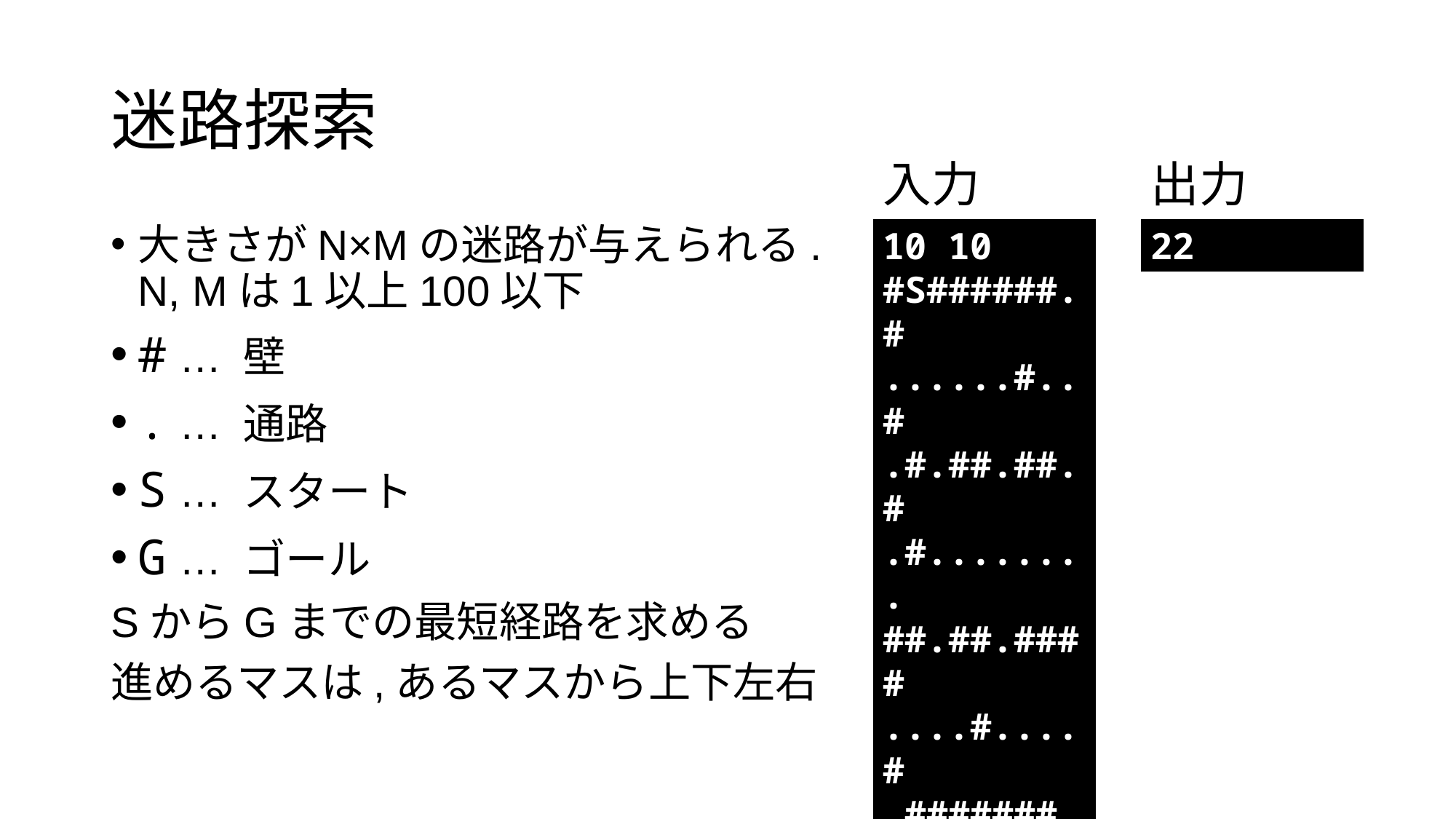

# 迷路探索
入力
出力
大きさがN×Mの迷路が与えられる.
N, Mは1以上100以下
# … 壁
. … 通路
S … スタート
G … ゴール
SからGまでの最短経路を求める
進めるマスは,あるマスから上下左右
10 10
#S######.#
......#..#
.#.##.##.#
.#........
##.##.####
....#....#
.#######.#
....#.....
.####.###.
....#...G#
22